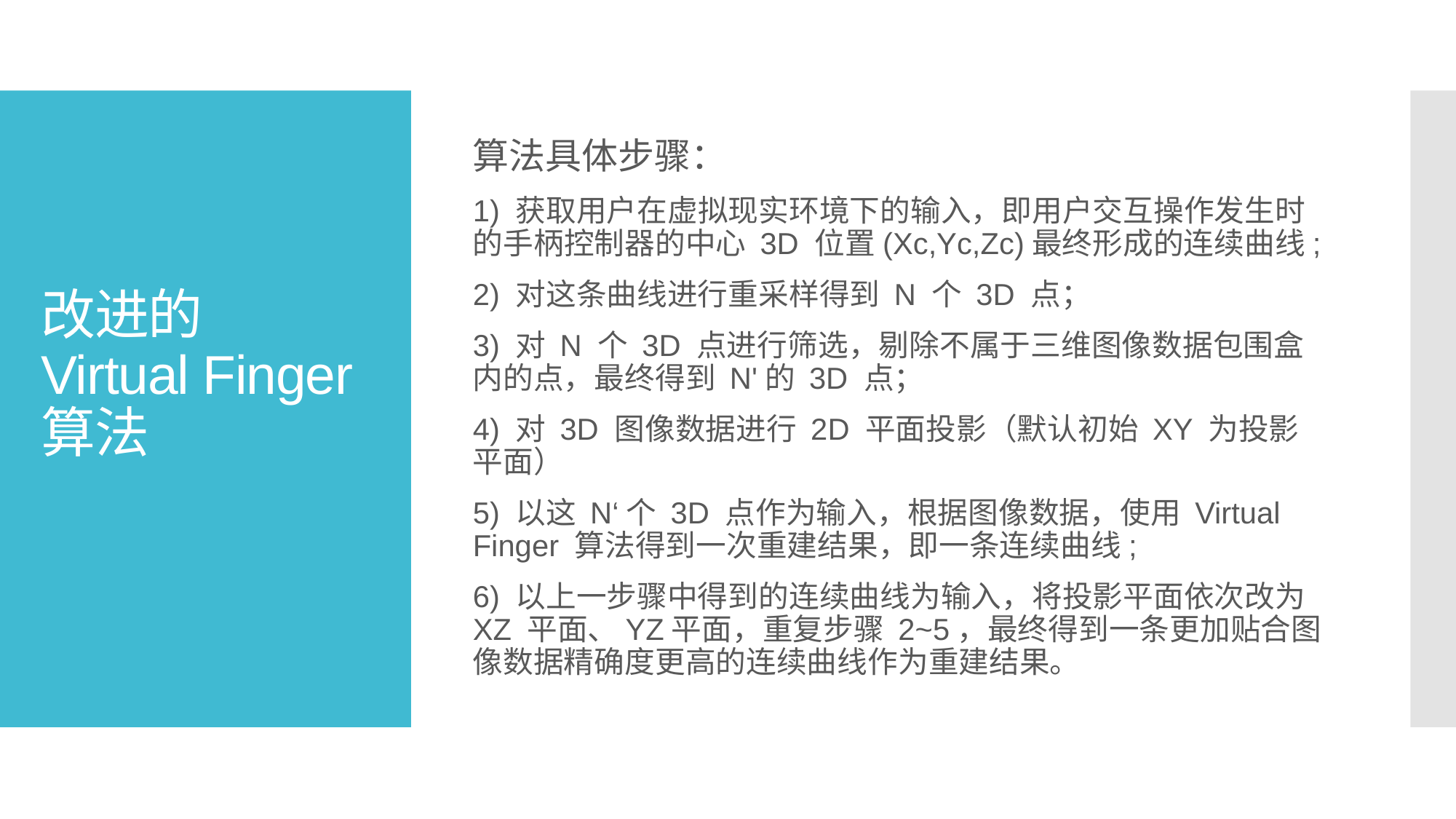

算法具体步骤：
1) 获取用户在虚拟现实环境下的输入，即用户交互操作发生时的手柄控制器的中心 3D 位置(Xc,Yc,Zc)最终形成的连续曲线;
2) 对这条曲线进行重采样得到 N 个 3D 点；
3) 对 N 个 3D 点进行筛选，剔除不属于三维图像数据包围盒内的点，最终得到 N'的 3D 点；
4) 对 3D 图像数据进行 2D 平面投影（默认初始 XY 为投影平面）
5) 以这 N‘个 3D 点作为输入，根据图像数据，使用 Virtual Finger 算法得到一次重建结果，即一条连续曲线;
6) 以上一步骤中得到的连续曲线为输入，将投影平面依次改为 XZ 平面、YZ平面，重复步骤 2~5，最终得到一条更加贴合图像数据精确度更高的连续曲线作为重建结果。
# 改进的 Virtual Finger算法